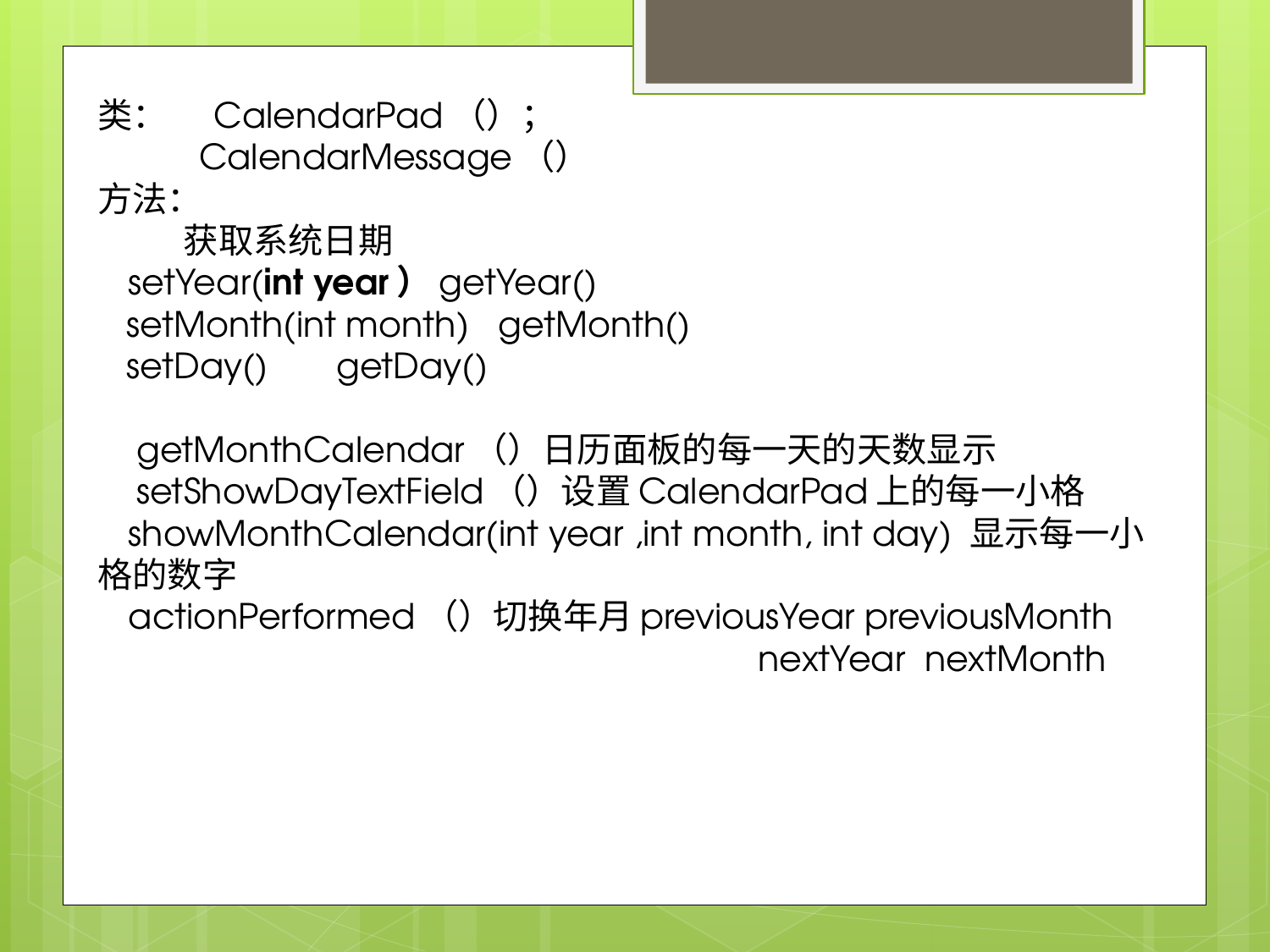

# 类：     CalendarPad（）； CalendarMessage（） 方法： 获取系统日期 setYear(int year）getYear() setMonth(int month)   getMonth() setDay()       getDay() getMonthCalendar（）日历面板的每一天的天数显示 setShowDayTextField（）设置CalendarPad上的每一小格 showMonthCalendar(int year ,int month, int day) 显示每一小格的数字 actionPerformed（）切换年月previousYear previousMonth nextYear  nextMonth